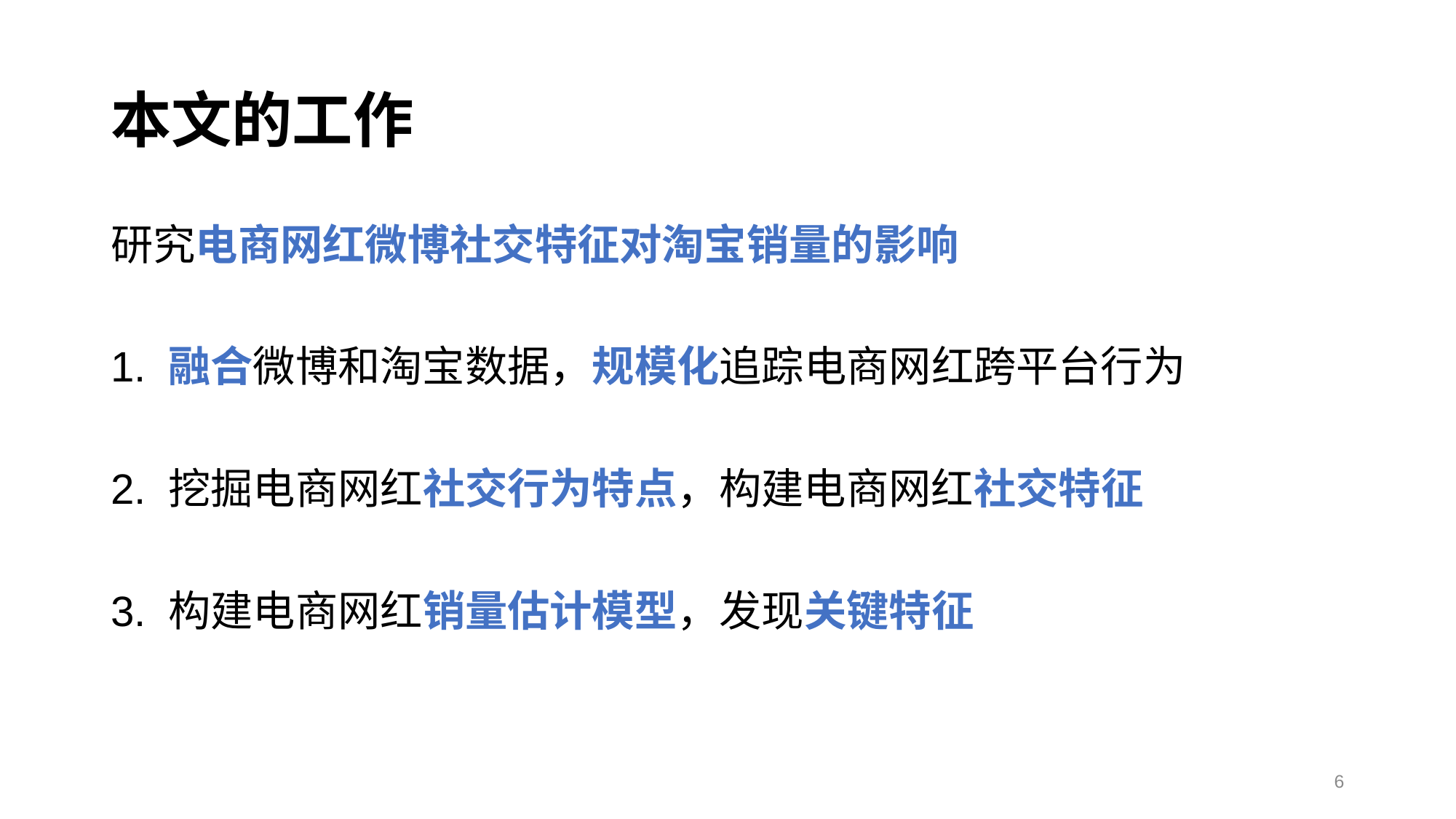

# 本文的工作
研究电商网红微博社交特征对淘宝销量的影响

1. 融合微博和淘宝数据，规模化追踪电商网红跨平台行为

2. 挖掘电商网红社交行为特点，构建电商网红社交特征

3. 构建电商网红销量估计模型，发现关键特征
6